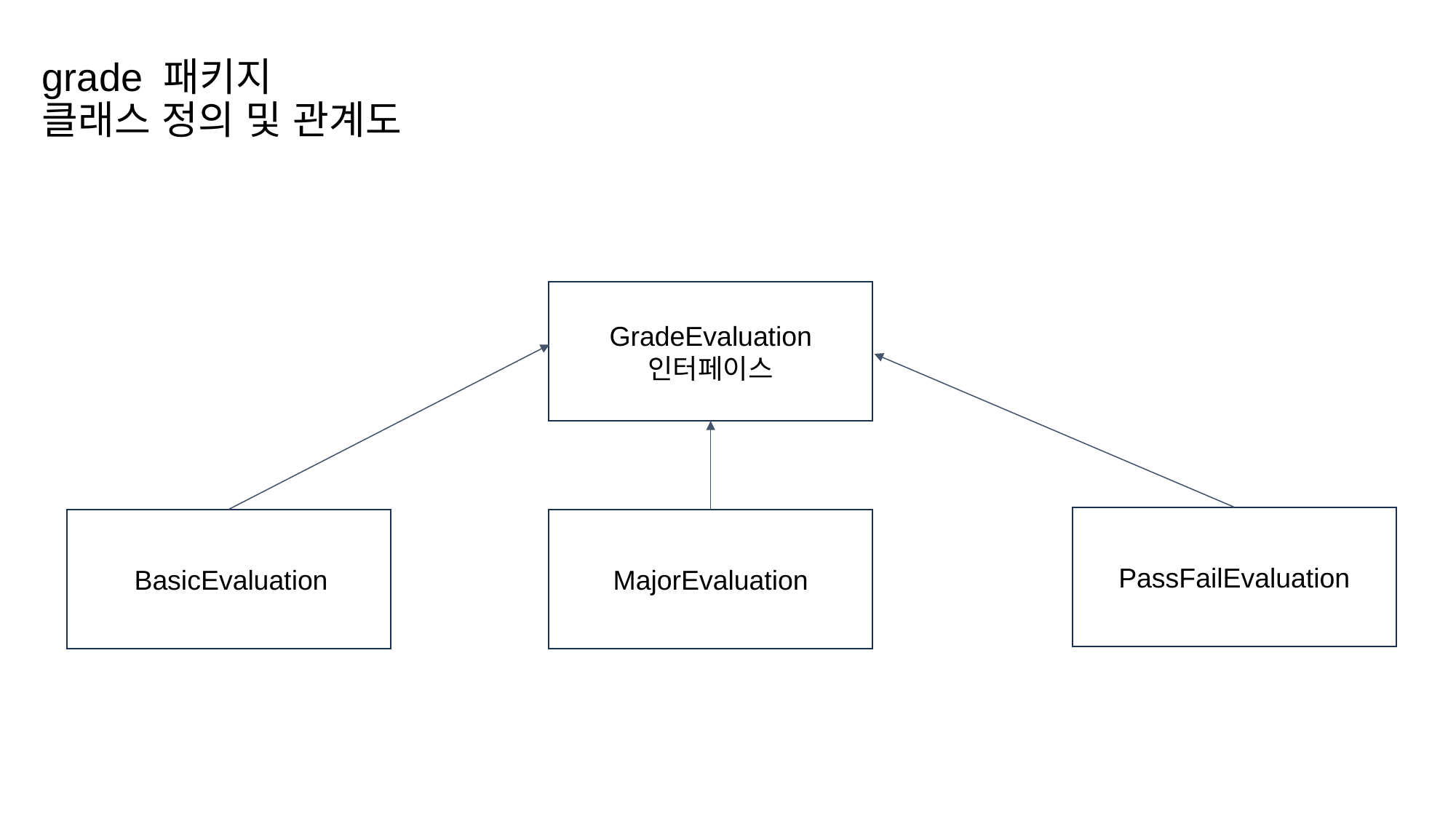

# grade 패키지
클래스 정의 및 관계도
GradeEvaluation 인터페이스
PassFailEvaluation
ㅜㅠBasicEvaluation
MajorEvaluation